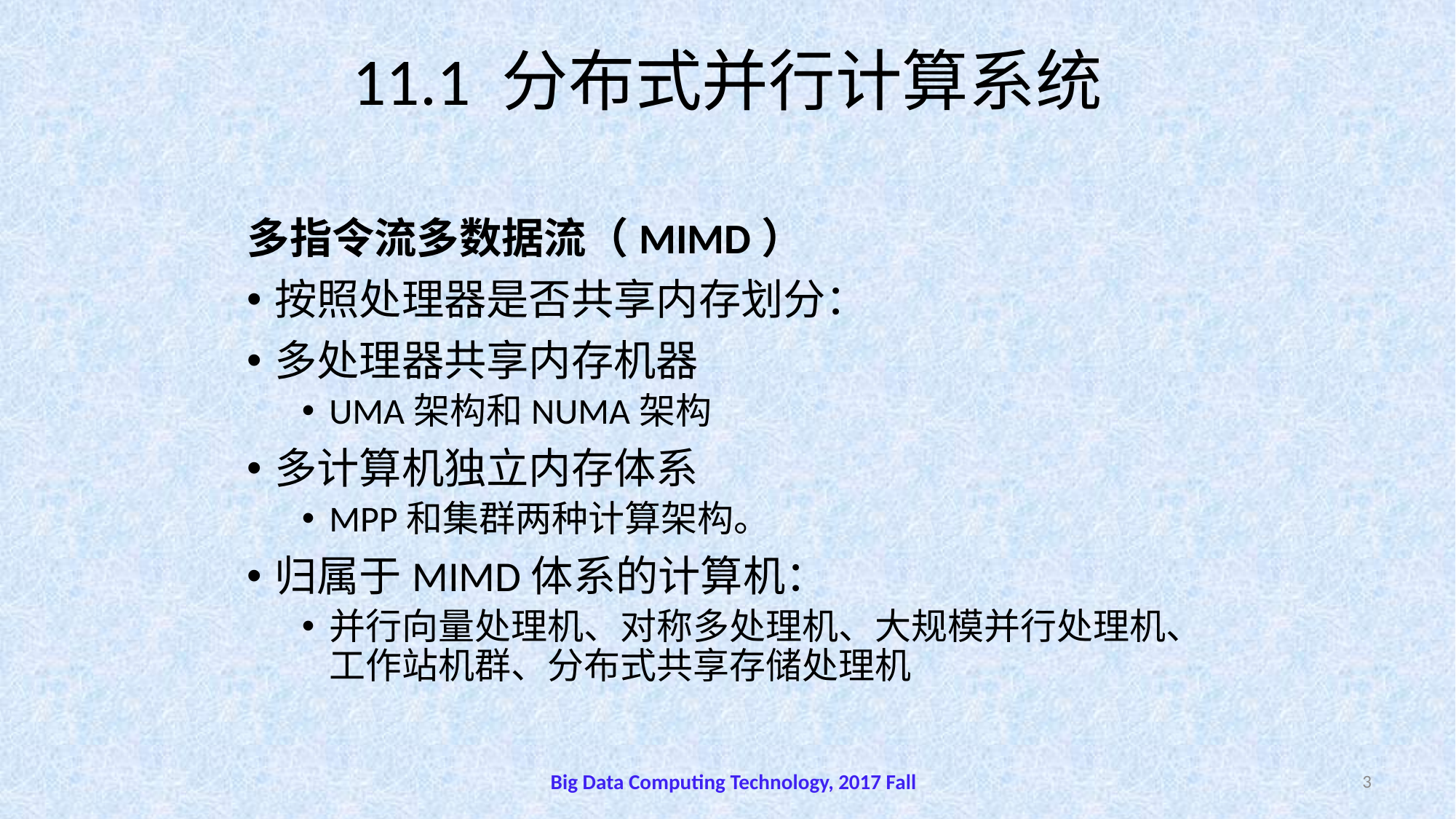

# 11.1 分布式并行计算系统
多指令流多数据流（MIMD）
按照处理器是否共享内存划分：
多处理器共享内存机器
UMA架构和NUMA架构
多计算机独立内存体系
MPP和集群两种计算架构。
归属于MIMD体系的计算机：
并行向量处理机、对称多处理机、大规模并行处理机、工作站机群、分布式共享存储处理机
Big Data Computing Technology, 2017 Fall
3